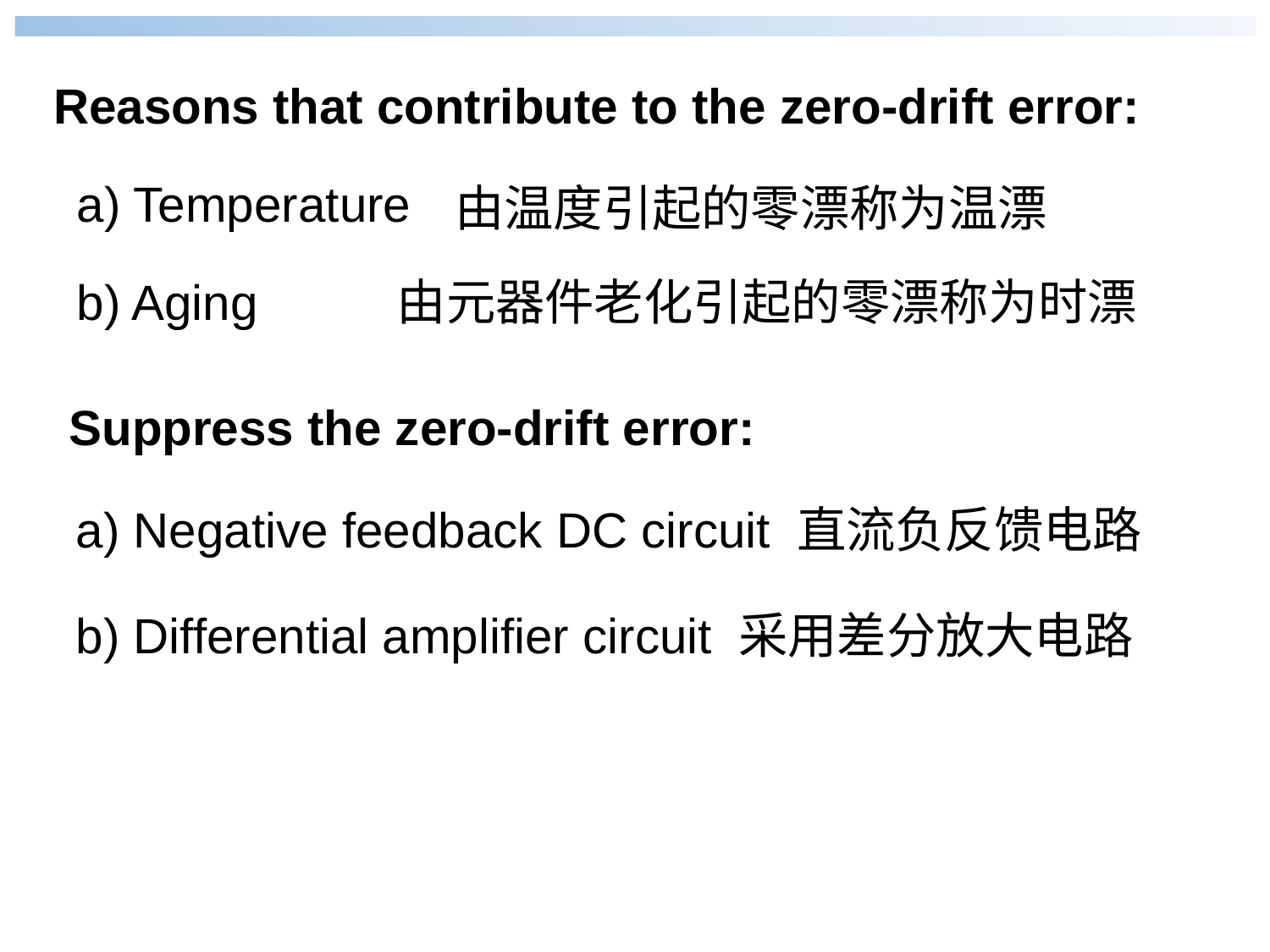

Reasons that contribute to the zero-drift error:
a) Temperature
由温度引起的零漂称为温漂
b) Aging
 由元器件老化引起的零漂称为时漂
Suppress the zero-drift error:
a) Negative feedback DC circuit 直流负反馈电路
b) Differential amplifier circuit 采用差分放大电路